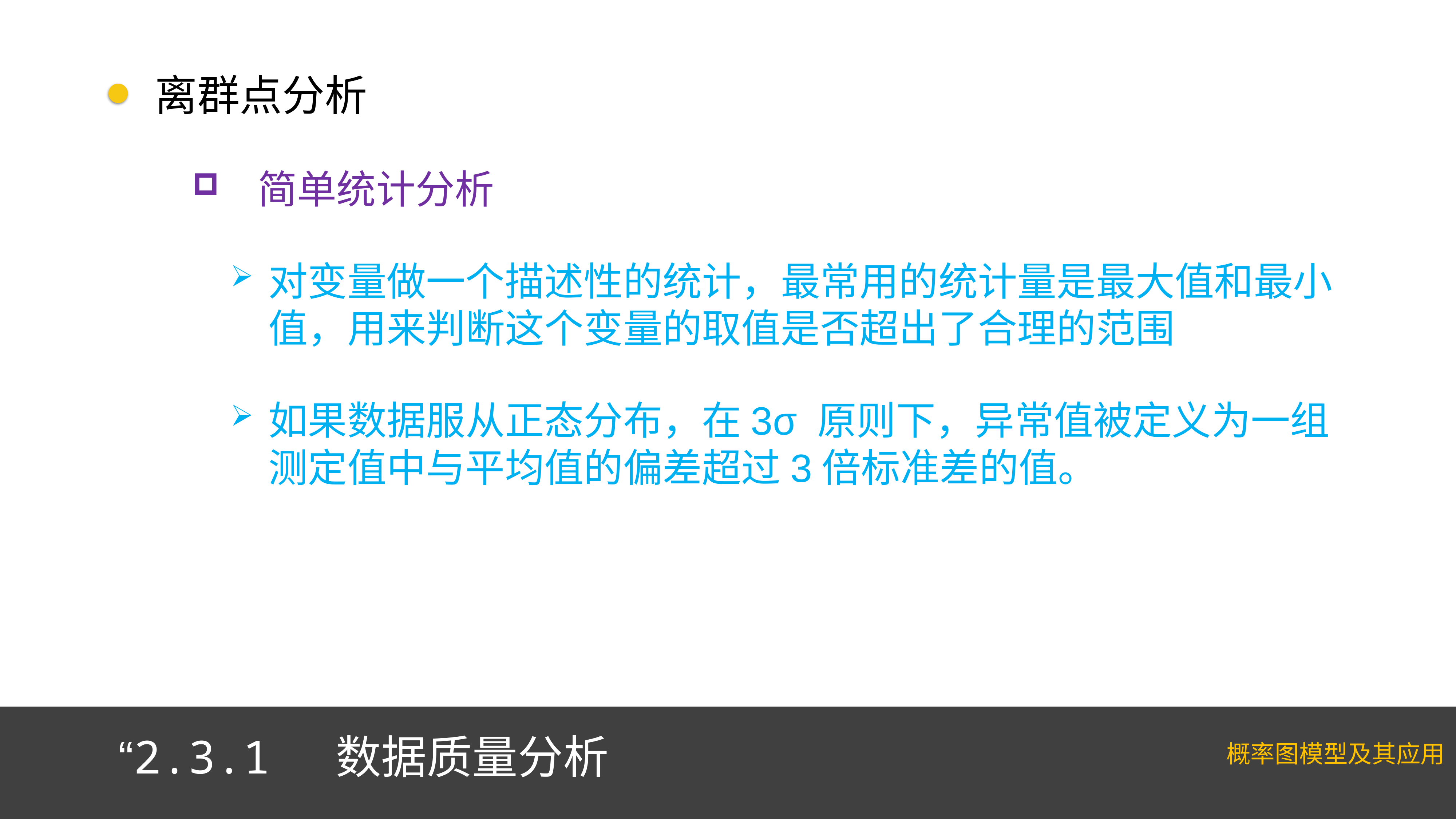

离群点分析
  简单统计分析
对变量做一个描述性的统计，最常用的统计量是最大值和最小值，用来判断这个变量的取值是否超出了合理的范围
如果数据服从正态分布，在3σ 原则下，异常值被定义为一组测定值中与平均值的偏差超过3倍标准差的值。

“2.3.1  数据质量分析